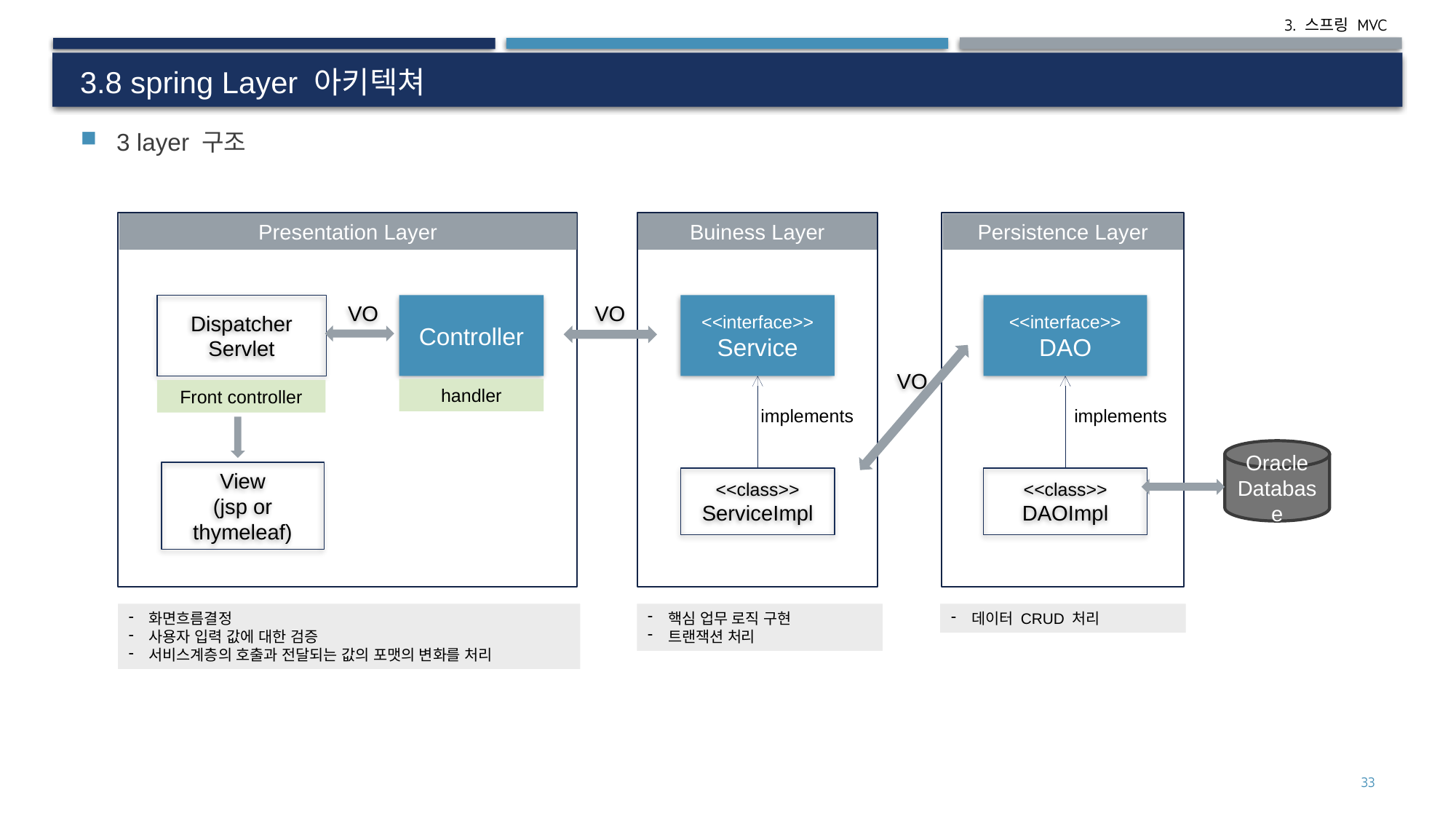

# 3.8 spring Layer 아키텍쳐
3 layer 구조

Presentation Layer
Buiness Layer
Persistence Layer
Dispatcher
Servlet
Controller
<<interface>>
Service
<<interface>>
DAO
VO
VO

VO
handler
Front controller

implements
implements

Oracle Database
View
(jsp or thymeleaf)
<<class>>
ServiceImpl
<<class>>
DAOImpl

화면흐름결정
사용자 입력 값에 대한 검증
서비스계층의 호출과 전달되는 값의 포맷의 변화를 처리
핵심 업무 로직 구현
트랜잭션 처리
데이터 CRUD 처리
33